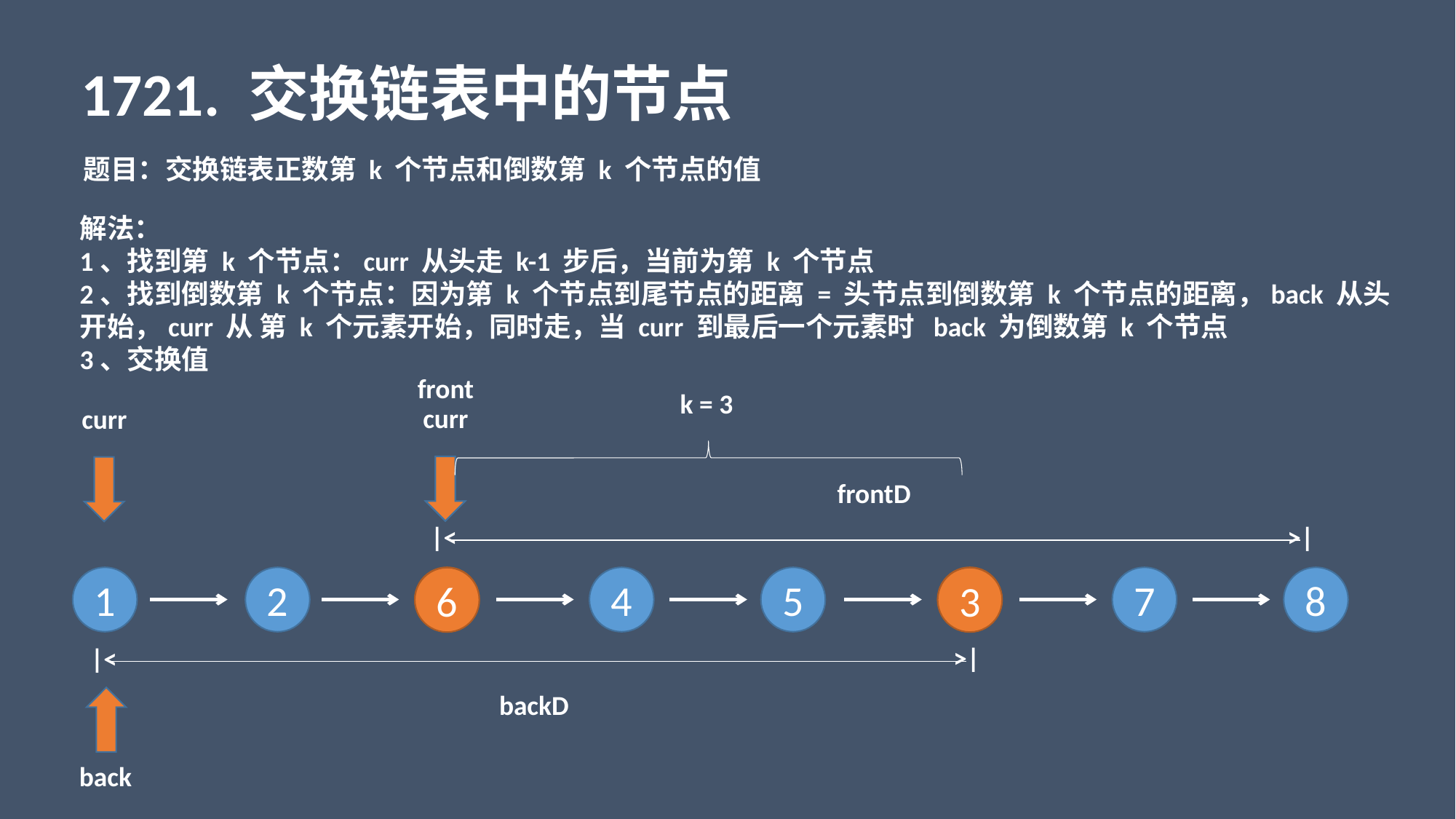

1721. 交换链表中的节点
题目：交换链表正数第 k 个节点和倒数第 k 个节点的值
解法：
1、找到第 k 个节点：curr 从头走 k-1 步后，当前为第 k 个节点
2、找到倒数第 k 个节点：因为第 k 个节点到尾节点的距离 = 头节点到倒数第 k 个节点的距离，back 从头开始，curr 从 第 k 个元素开始，同时走，当 curr 到最后一个元素时  back 为倒数第 k 个节点
3、交换值
front

k = 3
curr

back
curr

frontD
>|
|<
>|
|<
backD
1
2
3
4
5
6
7
8
6
3